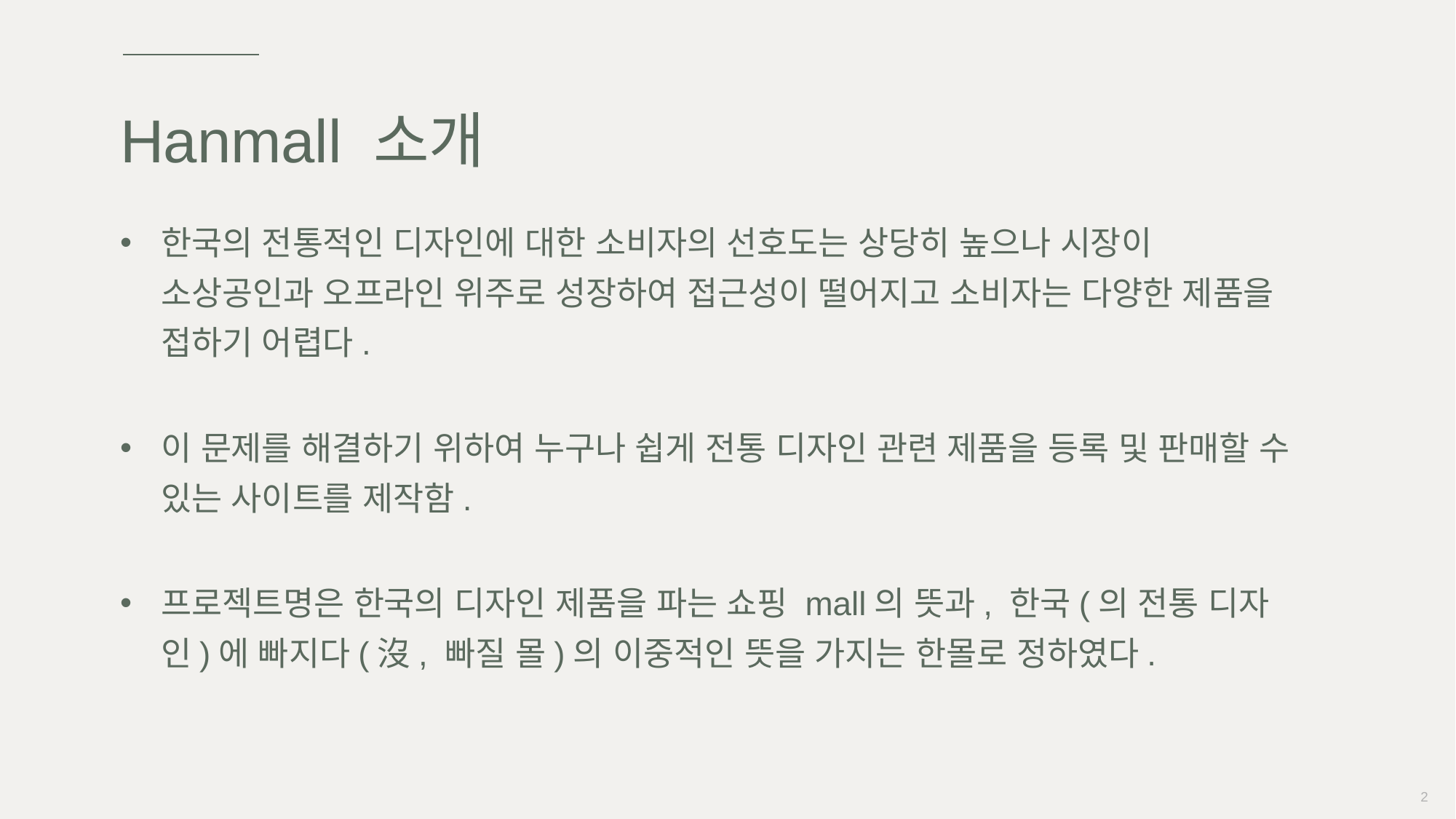

# Hanmall 소개
한국의 전통적인 디자인에 대한 소비자의 선호도는 상당히 높으나 시장이 소상공인과 오프라인 위주로 성장하여 접근성이 떨어지고 소비자는 다양한 제품을 접하기 어렵다.

이 문제를 해결하기 위하여 누구나 쉽게 전통 디자인 관련 제품을 등록 및 판매할 수 있는 사이트를 제작함.

프로젝트명은 한국의 디자인 제품을 파는 쇼핑 mall의 뜻과, 한국(의 전통 디자인)에 빠지다(沒, 빠질 몰)의 이중적인 뜻을 가지는 한몰로 정하였다.
2